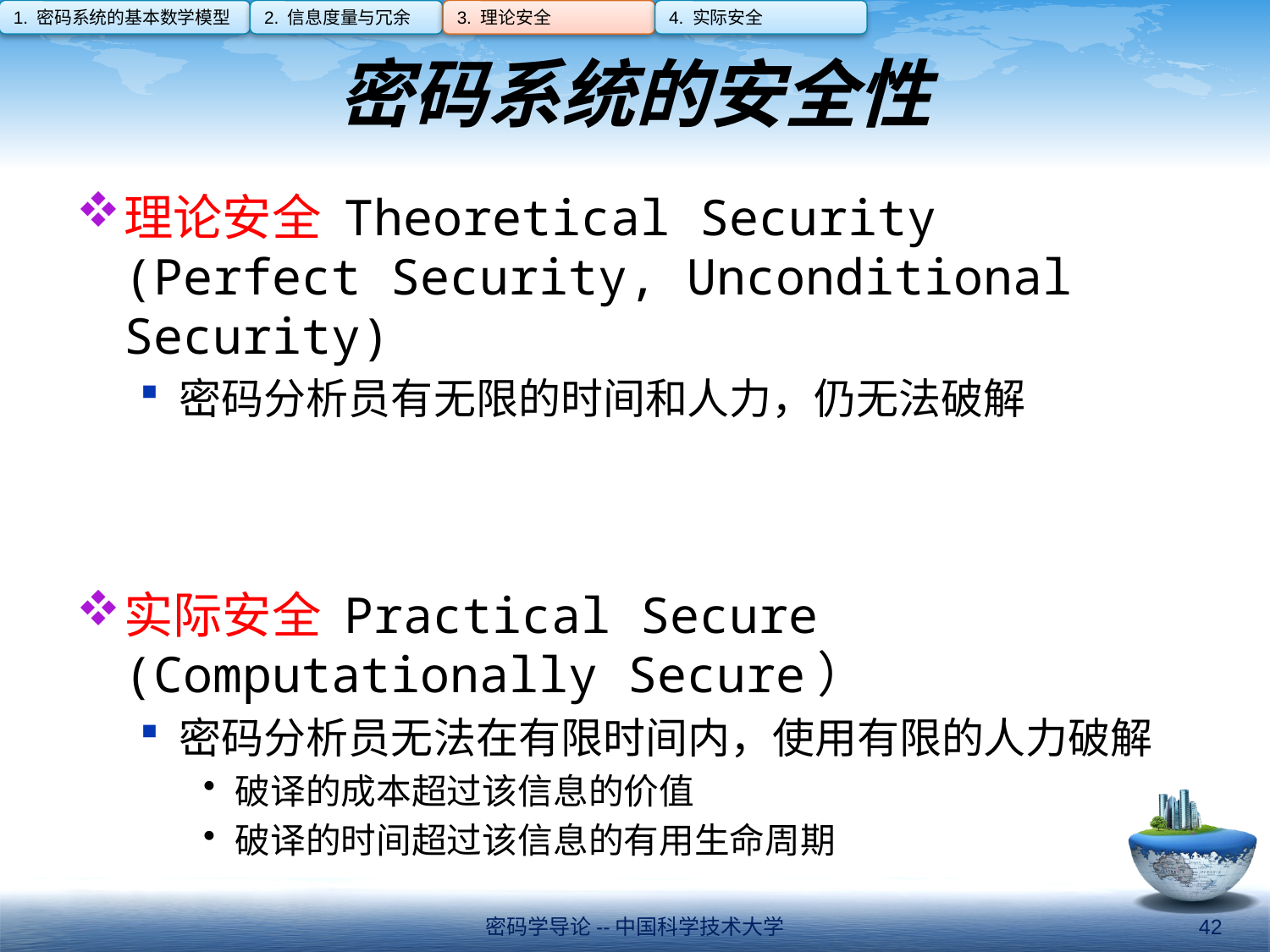

1. 密码系统的基本数学模型
2. 信息度量与冗余
3. 理论安全
4. 实际安全
# 密码系统的安全性
理论安全 Theoretical Security (Perfect Security, Unconditional Security)
密码分析员有无限的时间和人力，仍无法破解

实际安全 Practical Secure (Computationally Secure）
密码分析员无法在有限时间内，使用有限的人力破解
破译的成本超过该信息的价值
破译的时间超过该信息的有用生命周期
密码学导论--中国科学技术大学
42